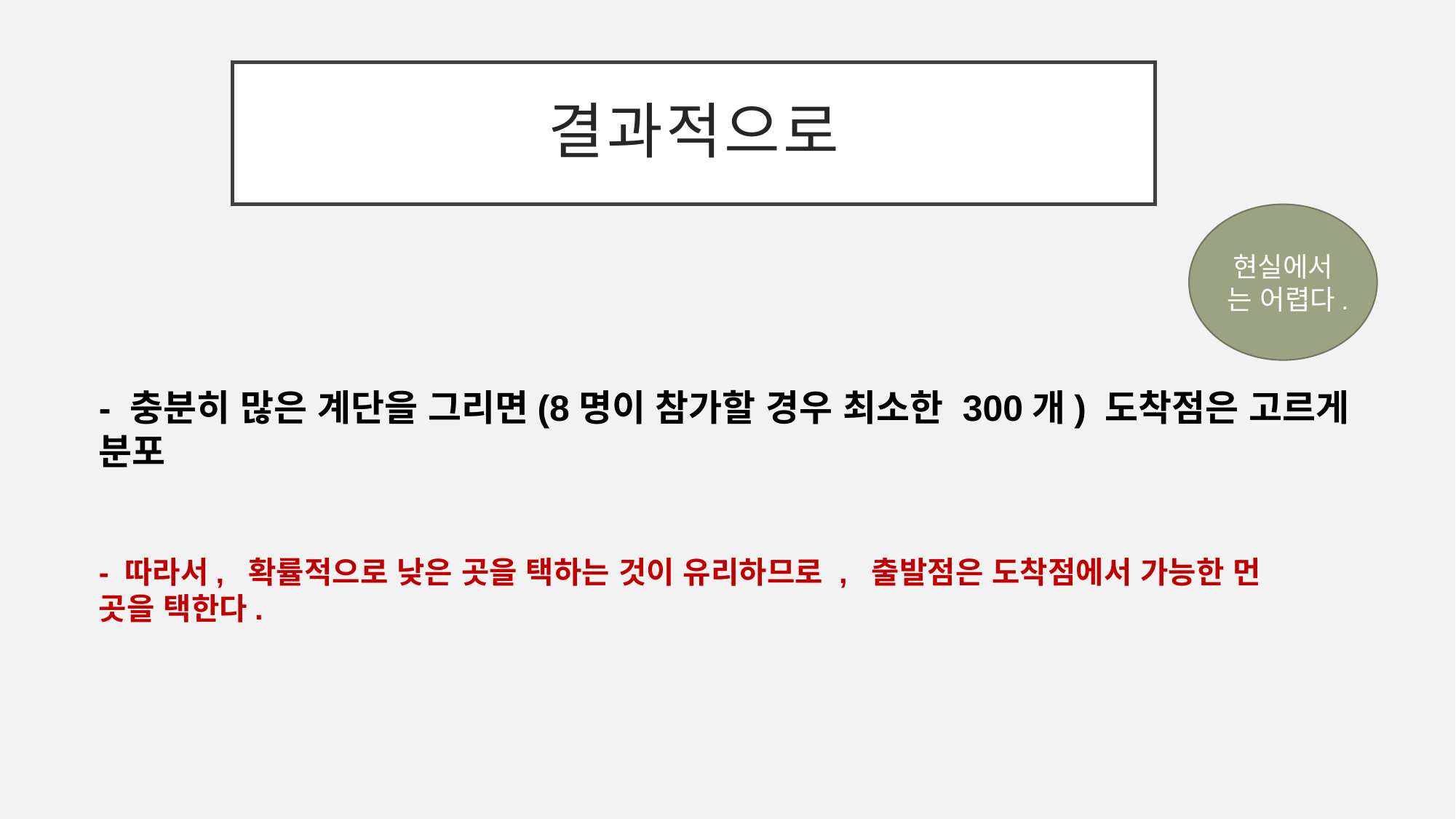

# 결과적으로
현실에서는 어렵다.
- 충분히 많은 계단을 그리면(8명이 참가할 경우 최소한 300개) 도착점은 고르게 분포
- 따라서,  확률적으로 낮은 곳을 택하는 것이 유리하므로 ,  출발점은 도착점에서 가능한 먼 곳을 택한다.